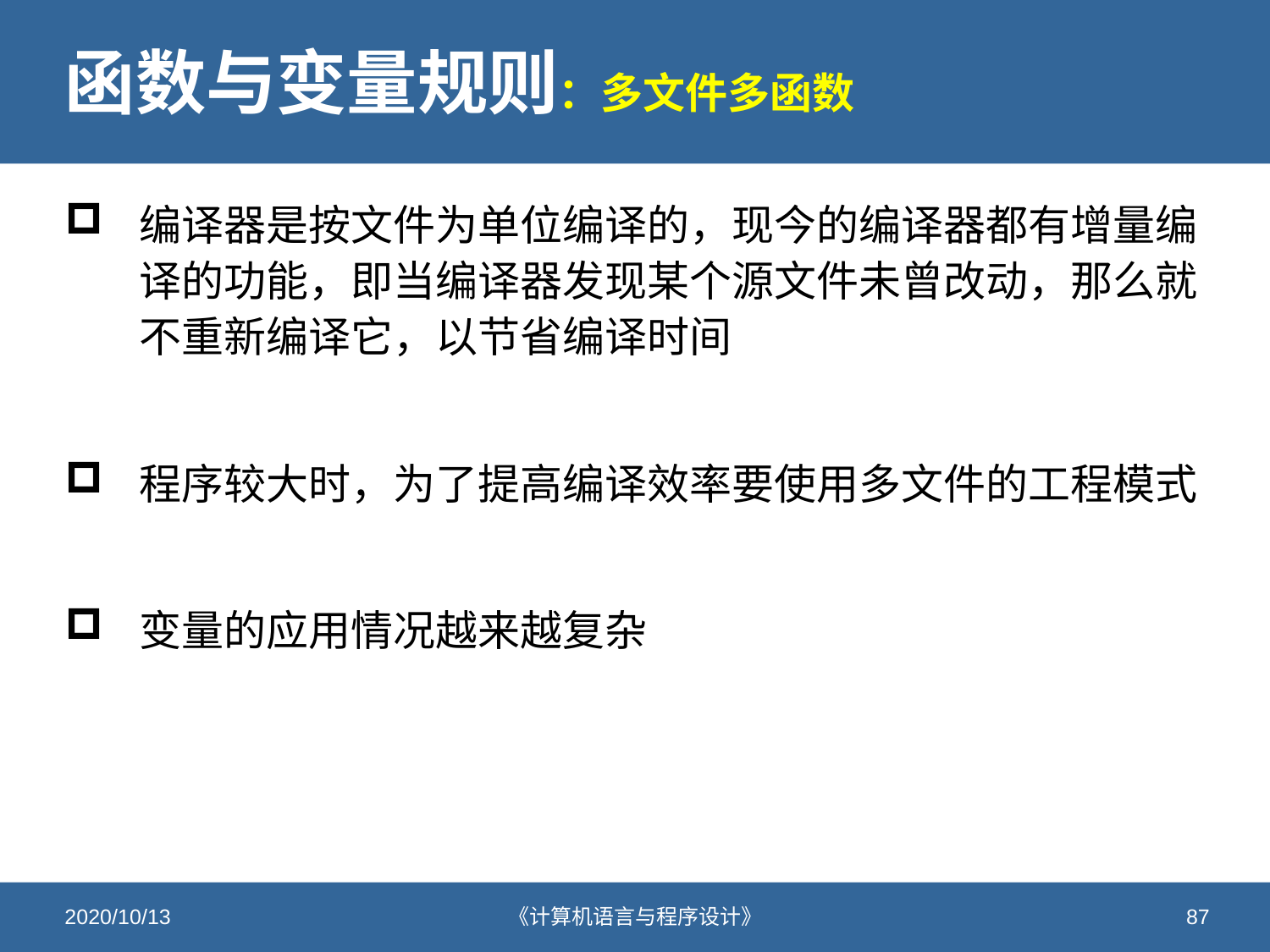

# 函数与变量规则：多文件多函数
编译器是按文件为单位编译的，现今的编译器都有增量编译的功能，即当编译器发现某个源文件未曾改动，那么就不重新编译它，以节省编译时间

程序较大时，为了提高编译效率要使用多文件的工程模式

变量的应用情况越来越复杂
2020/10/13
《计算机语言与程序设计》
87